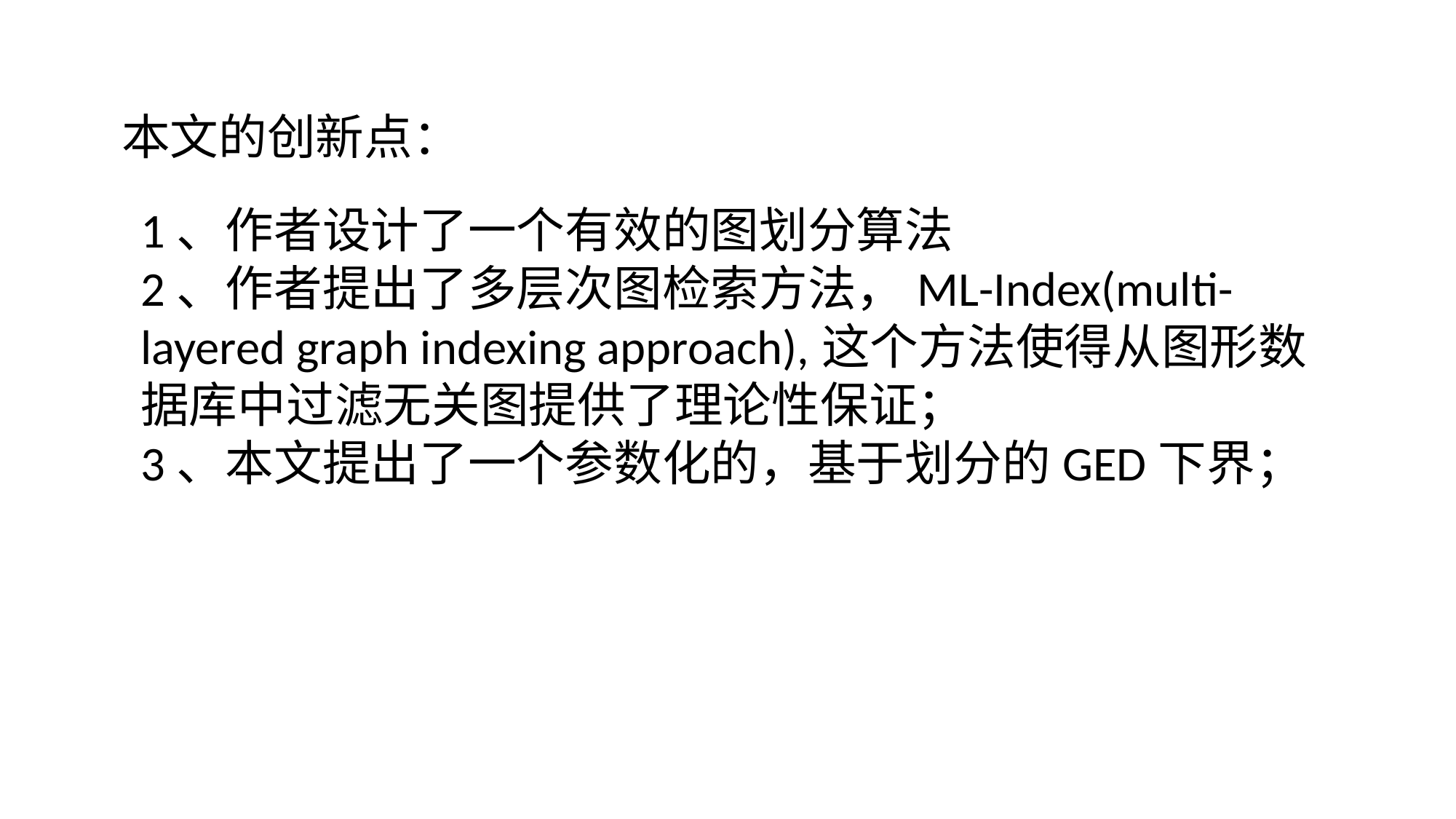

本文的创新点：
1、作者设计了一个有效的图划分算法
2、作者提出了多层次图检索方法，ML-Index(multi-layered graph indexing approach),这个方法使得从图形数据库中过滤无关图提供了理论性保证；
3、本文提出了一个参数化的，基于划分的GED下界；